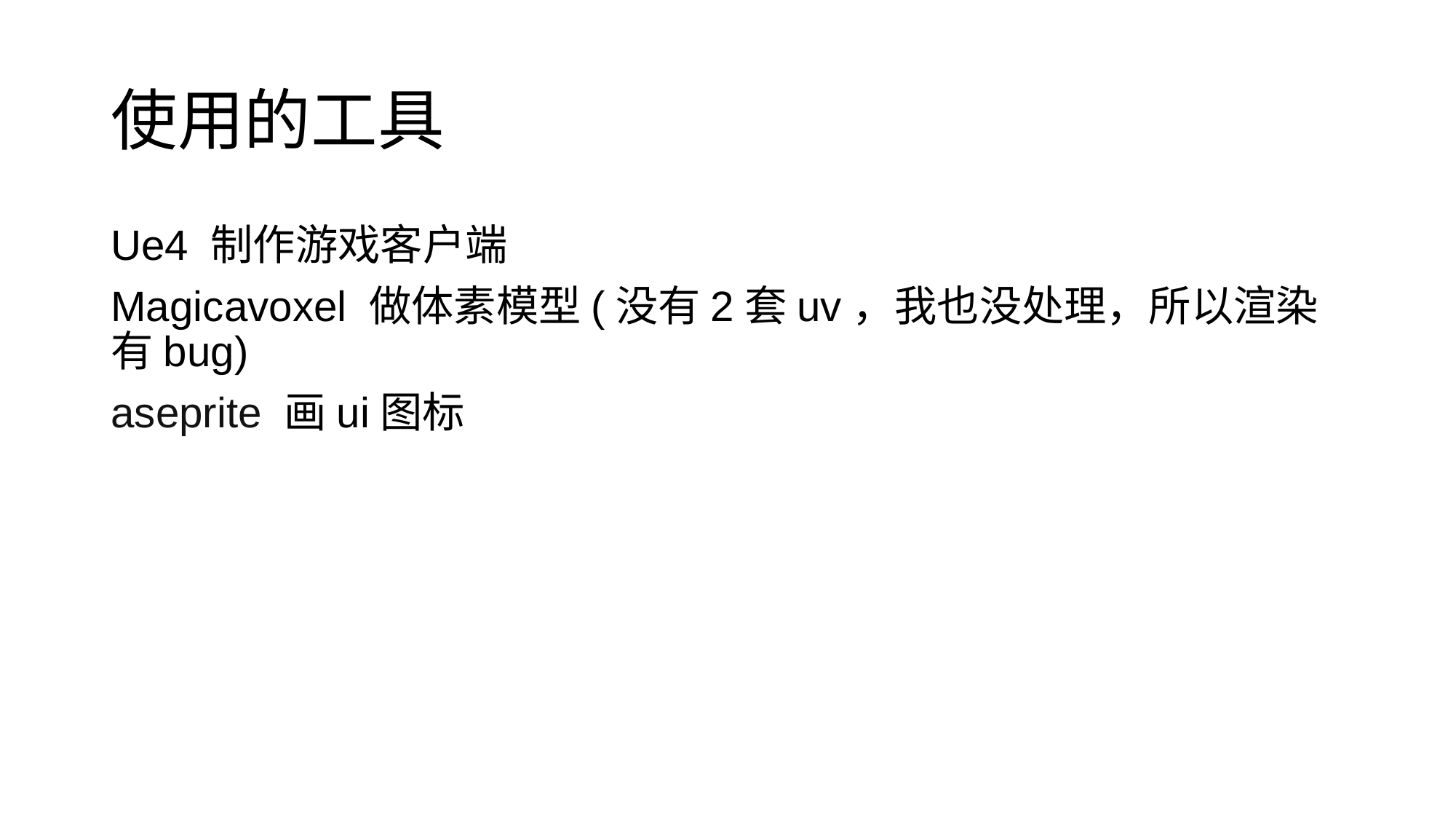

# 使用的工具
Ue4 制作游戏客户端
Magicavoxel 做体素模型(没有2套uv，我也没处理，所以渲染有bug)
aseprite 画ui图标